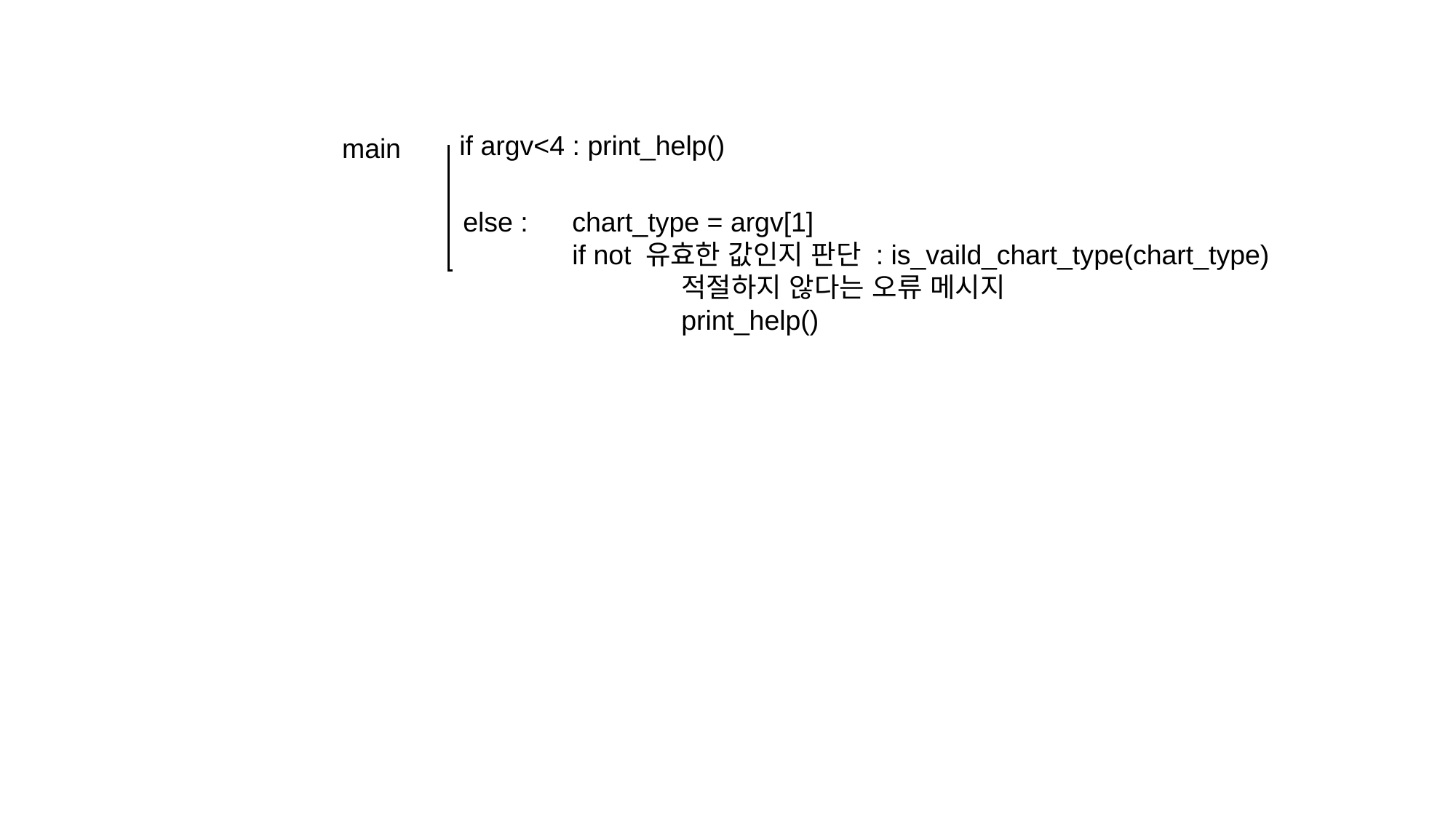

if argv<4 : print_help()
else : 	chart_type = argv[1]
	if not 유효한 값인지 판단 : is_vaild_chart_type(chart_type)
		적절하지 않다는 오류 메시지
		print_help()
main